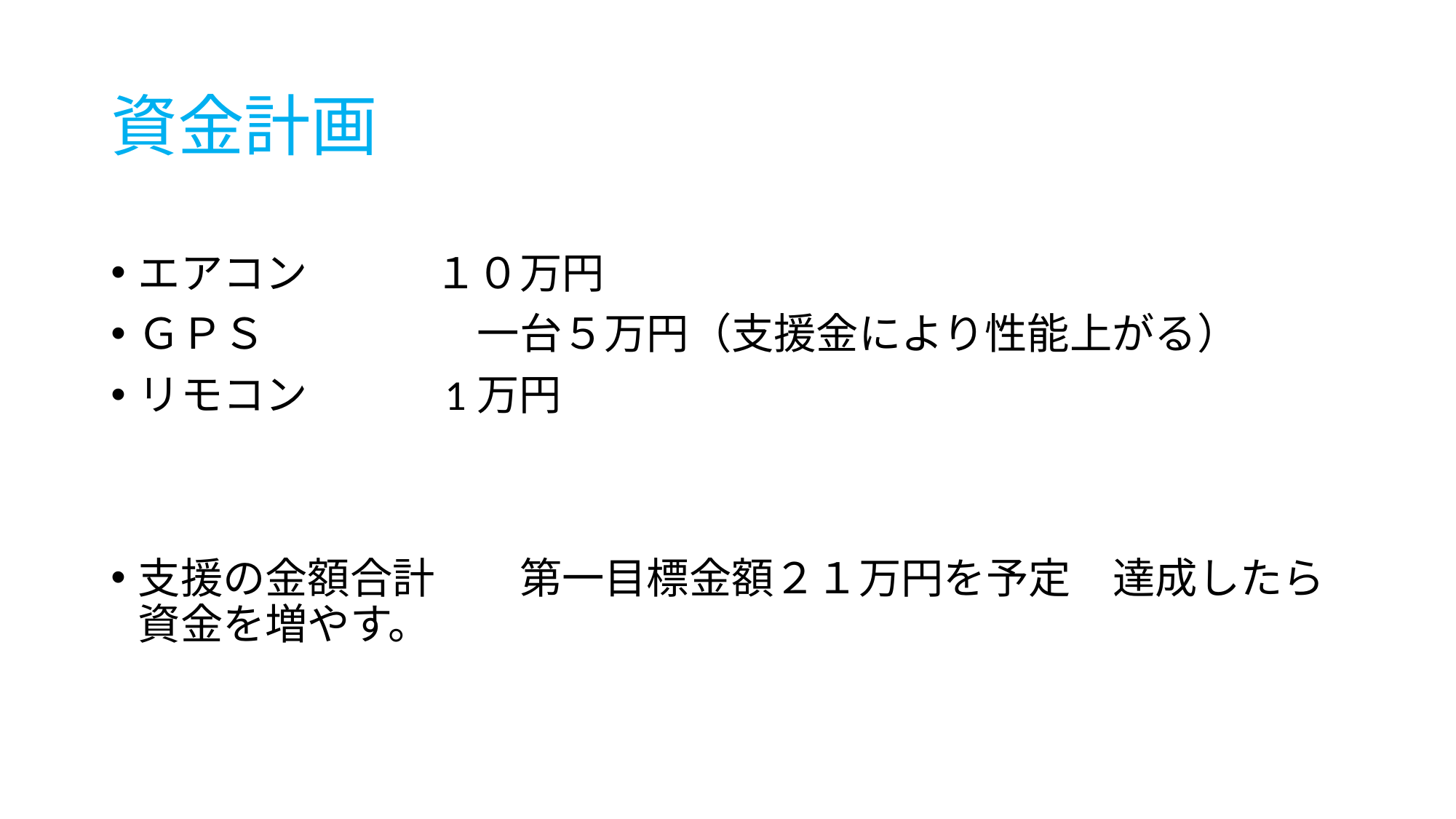

# 資金計画
エアコン　　　１０万円
ＧＰＳ　　　　　一台５万円（支援金により性能上がる）
リモコン　　　1万円

支援の金額合計　　第一目標金額２１万円を予定　達成したら資金を増やす。